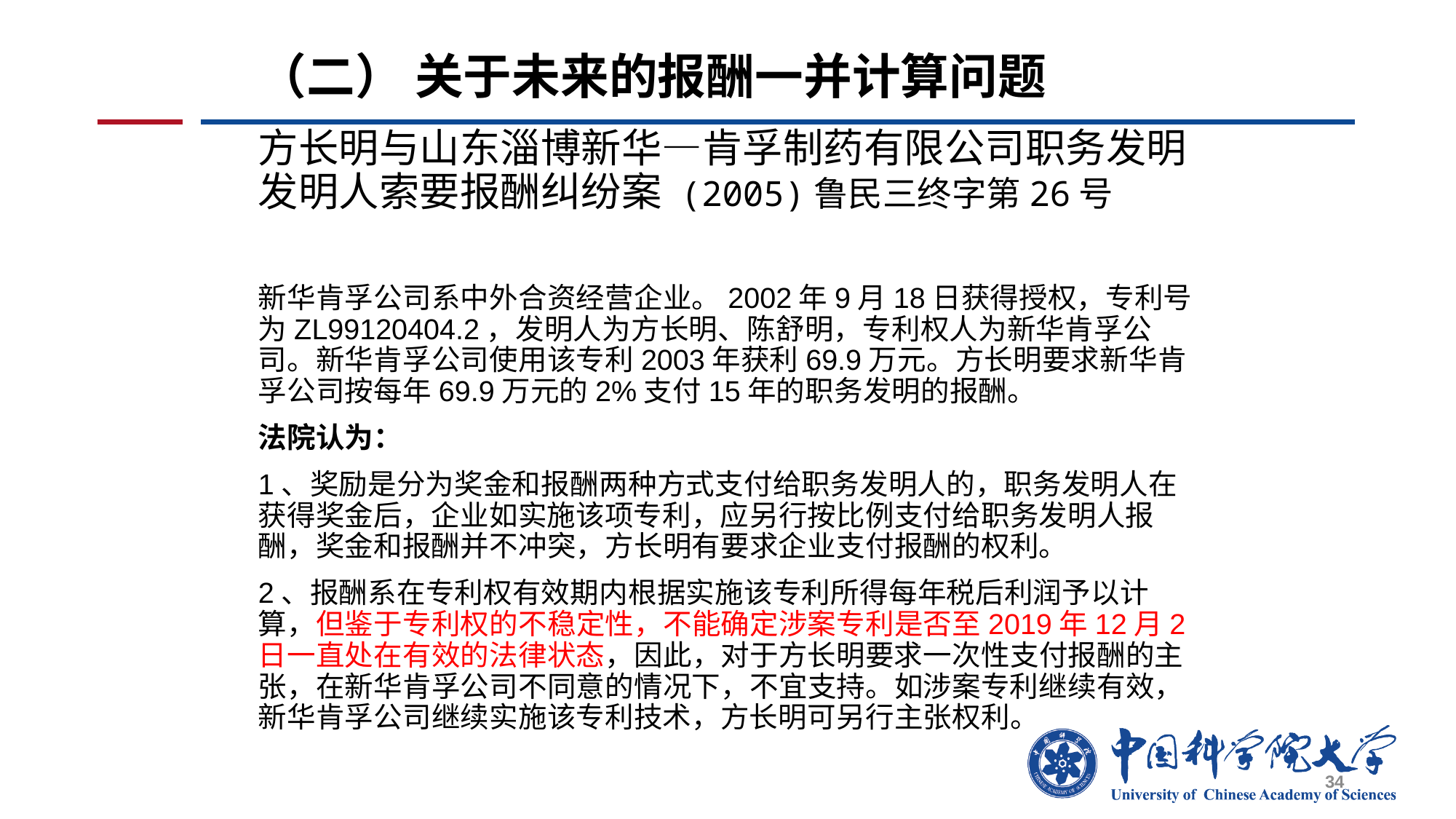

34

# （二） 关于未来的报酬一并计算问题
方长明与山东淄博新华—肯孚制药有限公司职务发明发明人索要报酬纠纷案 (2005)鲁民三终字第26号

新华肯孚公司系中外合资经营企业。2002年9月18日获得授权，专利号为ZL99120404.2，发明人为方长明、陈舒明，专利权人为新华肯孚公司。新华肯孚公司使用该专利2003年获利69.9万元。方长明要求新华肯孚公司按每年69.9万元的2%支付15年的职务发明的报酬。
法院认为：
1、奖励是分为奖金和报酬两种方式支付给职务发明人的，职务发明人在获得奖金后，企业如实施该项专利，应另行按比例支付给职务发明人报酬，奖金和报酬并不冲突，方长明有要求企业支付报酬的权利。
2、报酬系在专利权有效期内根据实施该专利所得每年税后利润予以计算，但鉴于专利权的不稳定性，不能确定涉案专利是否至2019年12月2日一直处在有效的法律状态，因此，对于方长明要求一次性支付报酬的主张，在新华肯孚公司不同意的情况下，不宜支持。如涉案专利继续有效，新华肯孚公司继续实施该专利技术，方长明可另行主张权利。